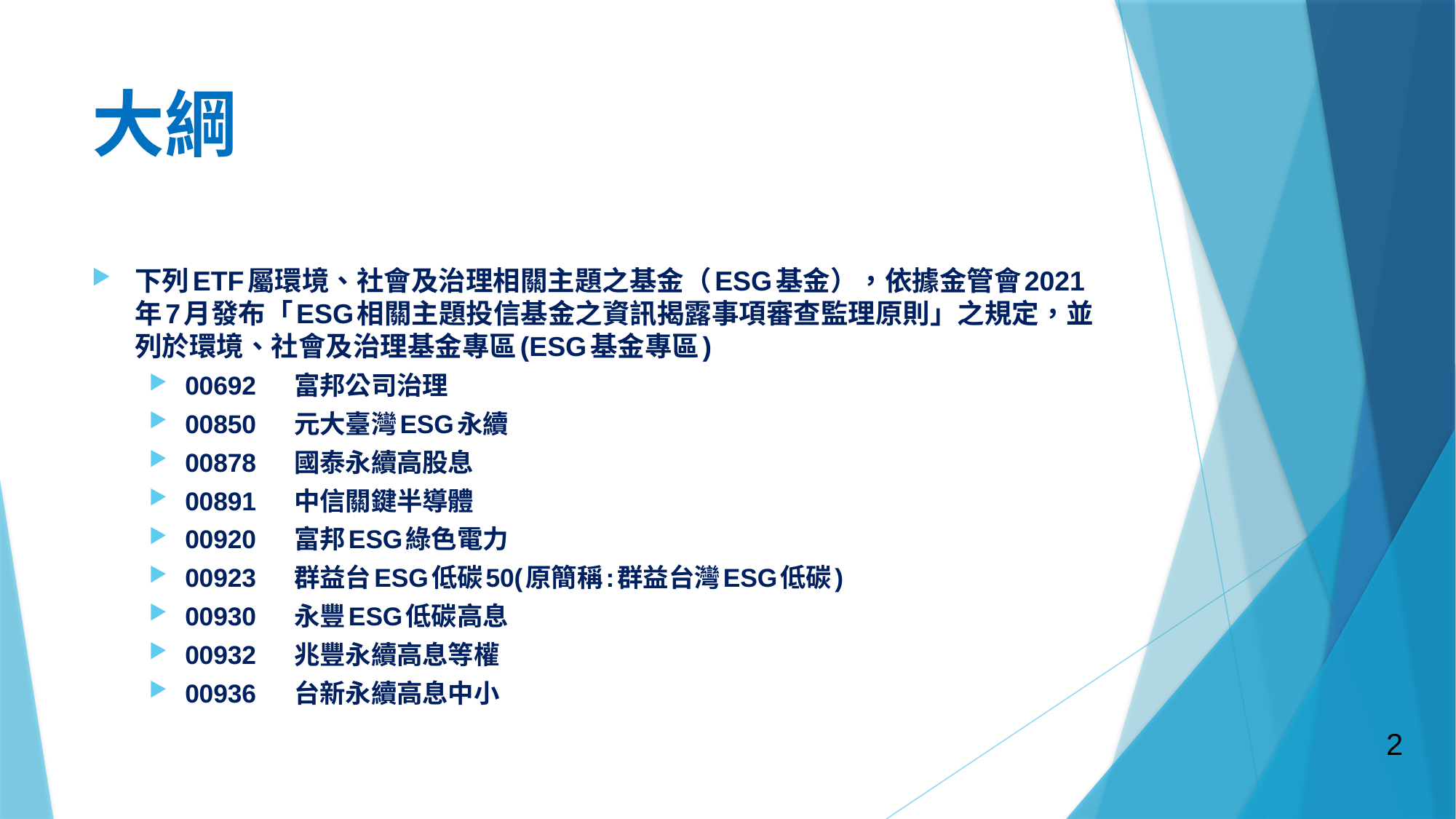

# 大綱
下列ETF屬環境、社會及治理相關主題之基金（ESG基金），依據金管會2021年7月發布「ESG相關主題投信基金之資訊揭露事項審查監理原則」之規定，並列於環境、社會及治理基金專區(ESG基金專區)
00692	富邦公司治理
00850	元大臺灣ESG永續
00878	國泰永續高股息
00891	中信關鍵半導體
00920	富邦ESG綠色電力
00923	群益台ESG低碳50(原簡稱:群益台灣ESG低碳)
00930	永豐ESG低碳高息
00932	兆豐永續高息等權
00936	台新永續高息中小
2